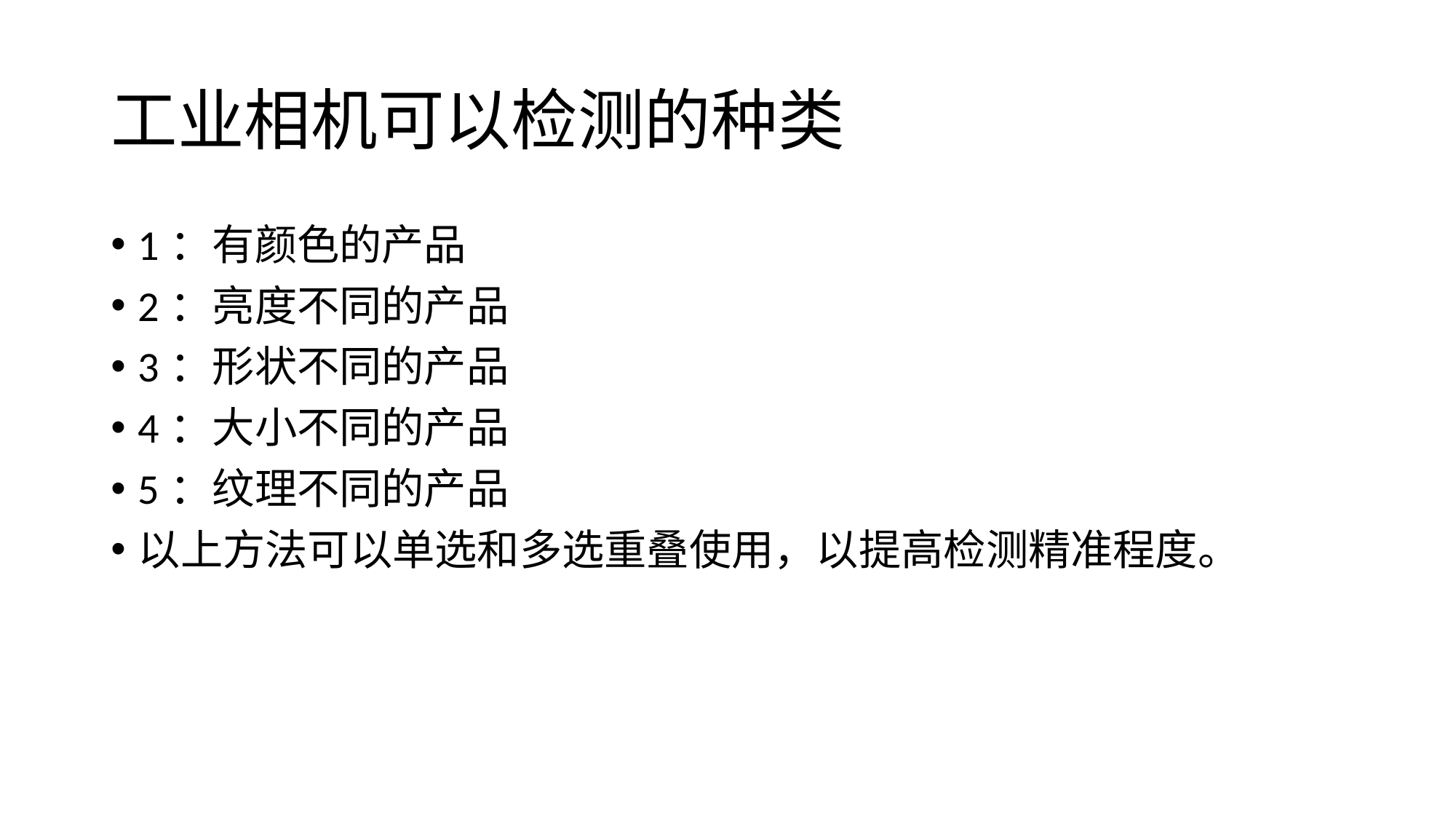

# 工业相机可以检测的种类
1：有颜色的产品
2：亮度不同的产品
3：形状不同的产品
4：大小不同的产品
5：纹理不同的产品
以上方法可以单选和多选重叠使用，以提高检测精准程度。